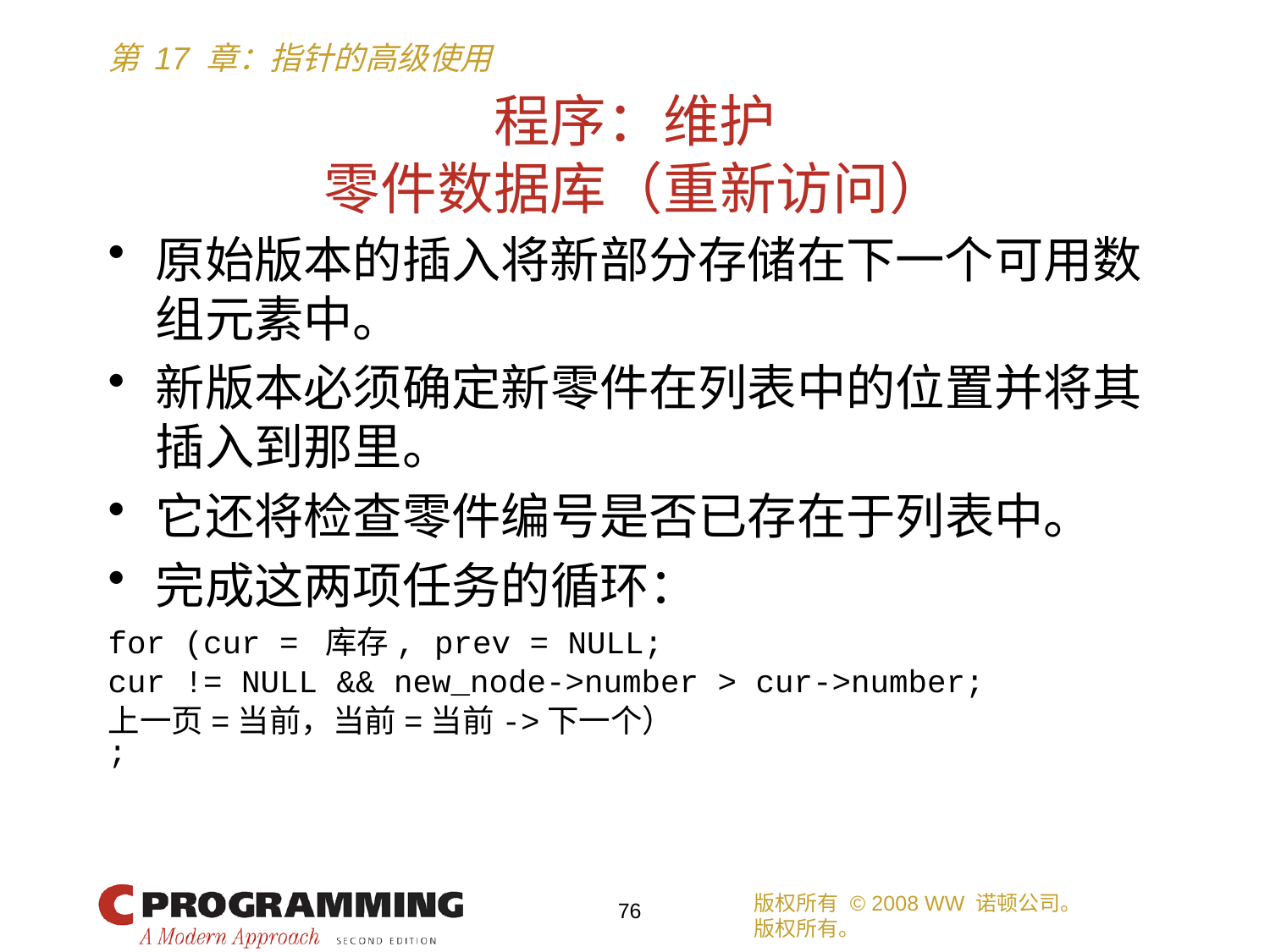

# 程序：维护 零件数据库（重新访问）
原始版本的插入将新部分存储在下一个可用数组元素中。
新版本必须确定新零件在列表中的位置并将其插入到那里。
它还将检查零件编号是否已存在于列表中。
完成这两项任务的循环：
for (cur = 库存, prev = NULL;
cur != NULL && new_node->number > cur->number;
上一页=当前，当前=当前->下一个）
;
版权所有 © 2008 WW 诺顿公司。
版权所有。
76